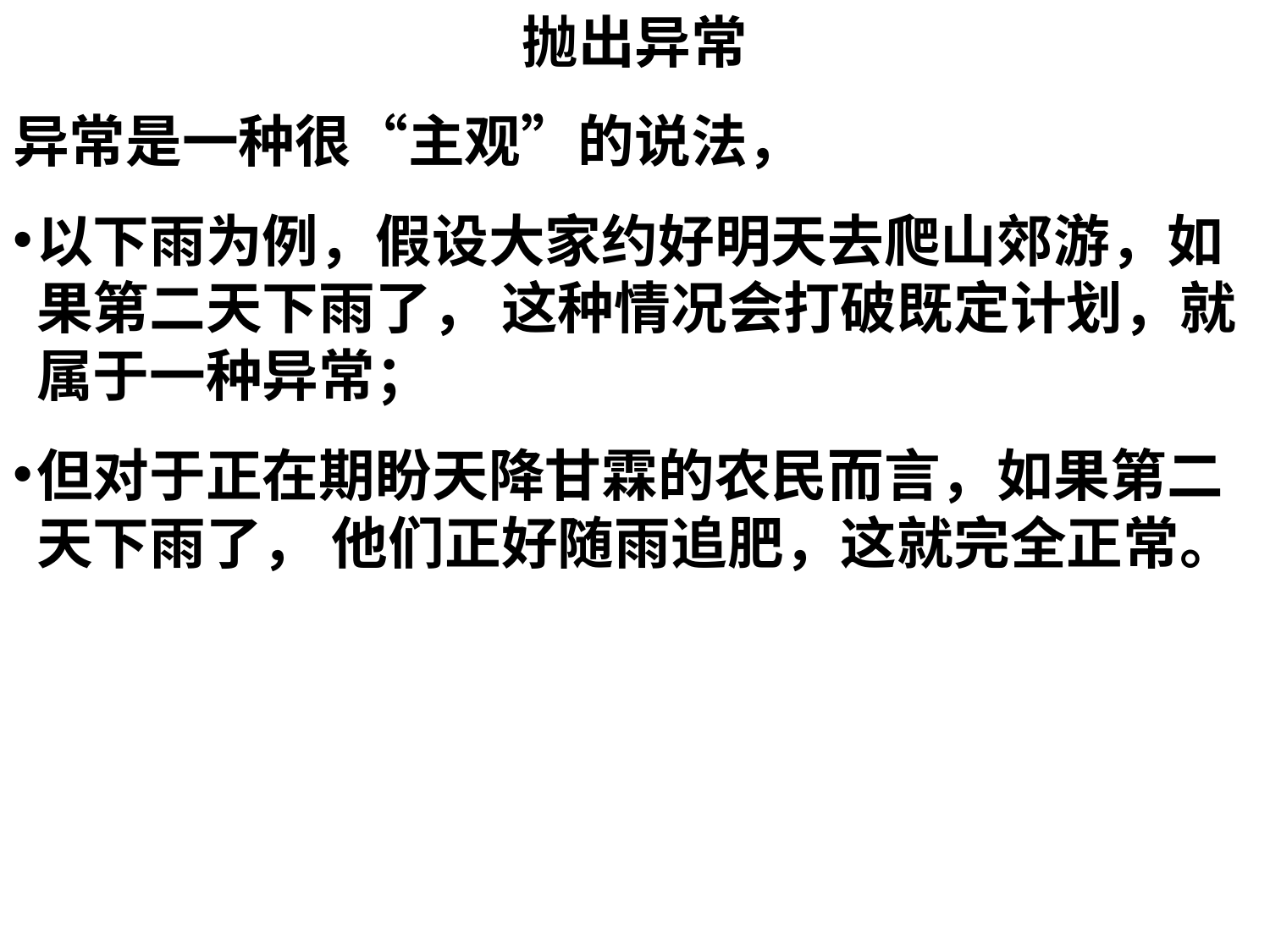

抛出异常
异常是一种很“主观”的说法，
以下雨为例，假设大家约好明天去爬山郊游，如果第二天下雨了， 这种情况会打破既定计划，就属于一种异常；
但对于正在期盼天降甘霖的农民而言，如果第二天下雨了， 他们正好随雨追肥，这就完全正常。